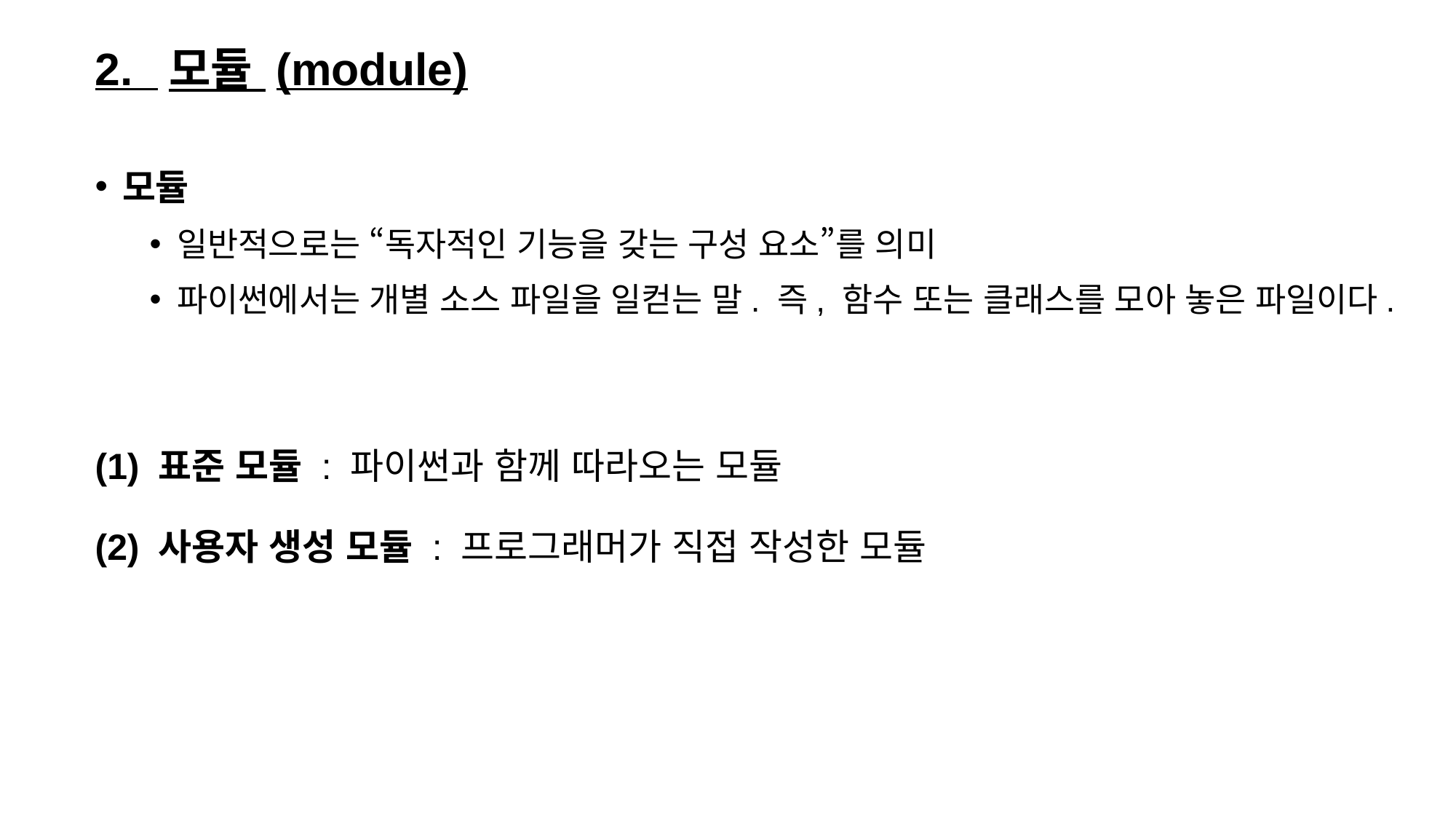

# 2.  모듈 (module)
모듈
일반적으로는 “독자적인 기능을 갖는 구성 요소”를 의미
파이썬에서는 개별 소스 파일을 일컫는 말. 즉, 함수 또는 클래스를 모아 놓은 파일이다.

(1) 표준 모듈 : 파이썬과 함께 따라오는 모듈
(2) 사용자 생성 모듈 : 프로그래머가 직접 작성한 모듈